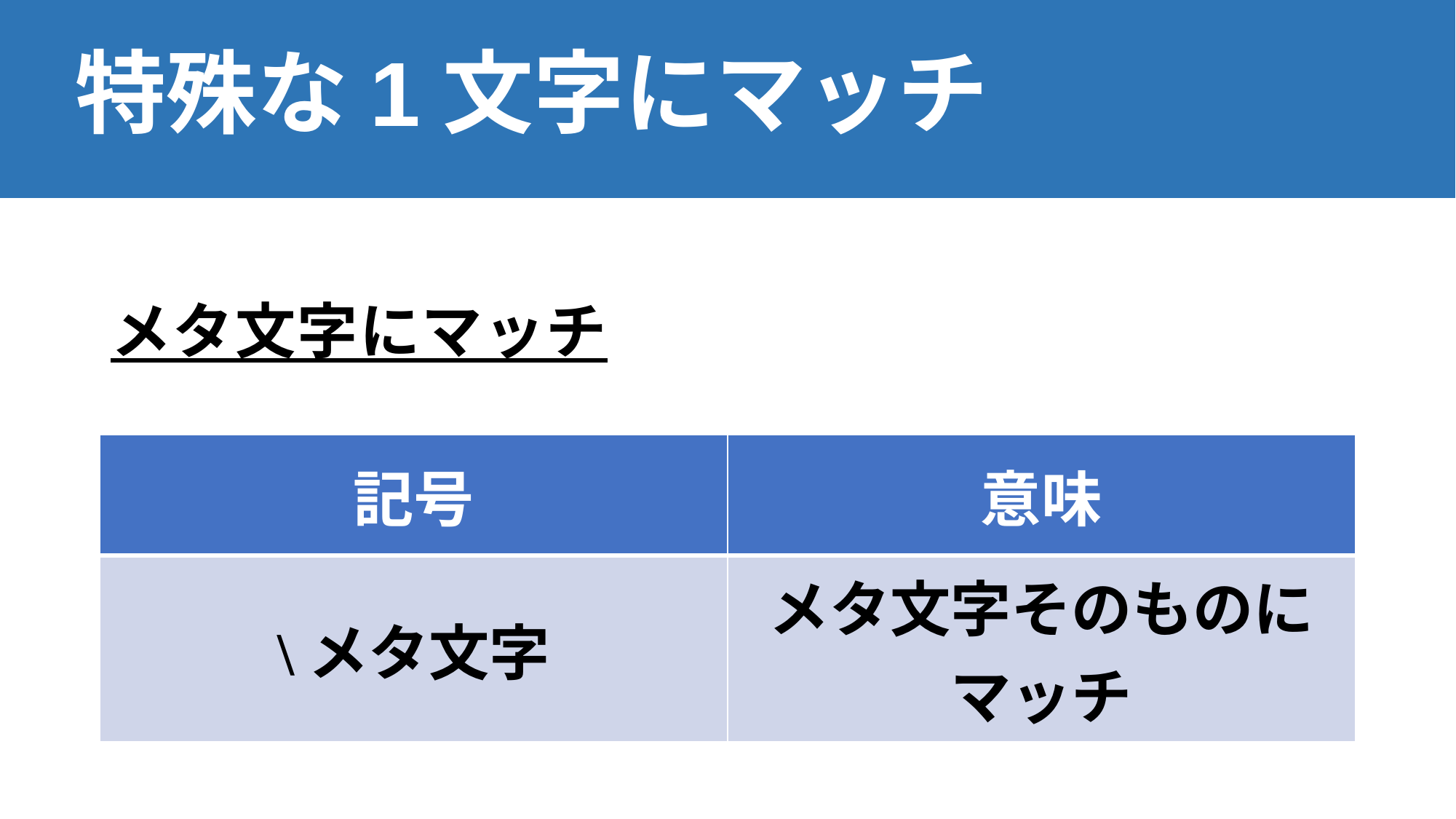

# 特殊な1文字にマッチ
メタ文字にマッチ

| 記号 | 意味 |
| --- | --- |
| \メタ文字 | メタ文字そのものにマッチ |